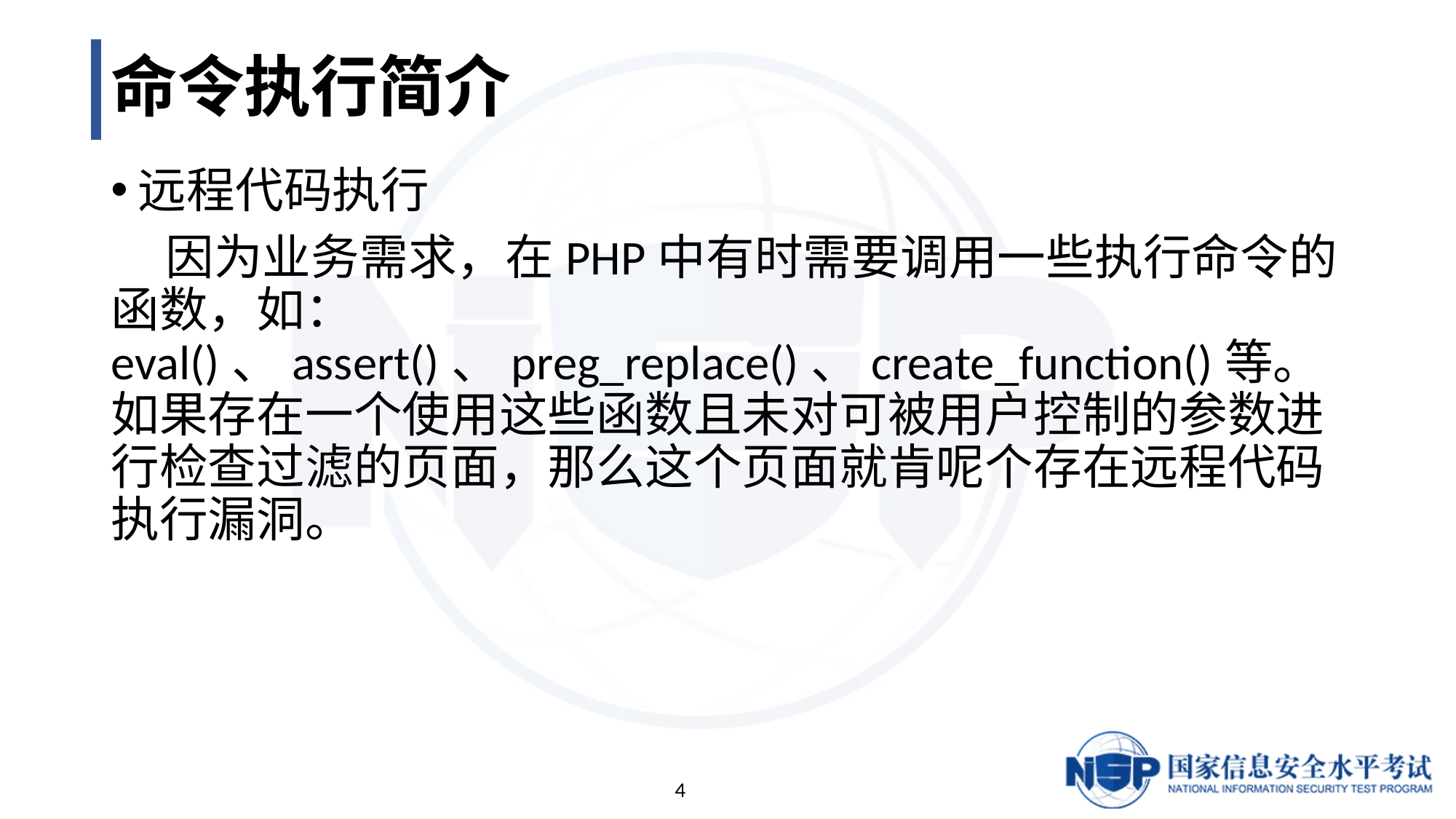

# 命令执行简介
远程代码执行
因为业务需求，在PHP中有时需要调用一些执行命令的函数，如：eval()、assert()、preg_replace()、create_function()等。如果存在一个使用这些函数且未对可被用户控制的参数进行检查过滤的页面，那么这个页面就肯呢个存在远程代码执行漏洞。